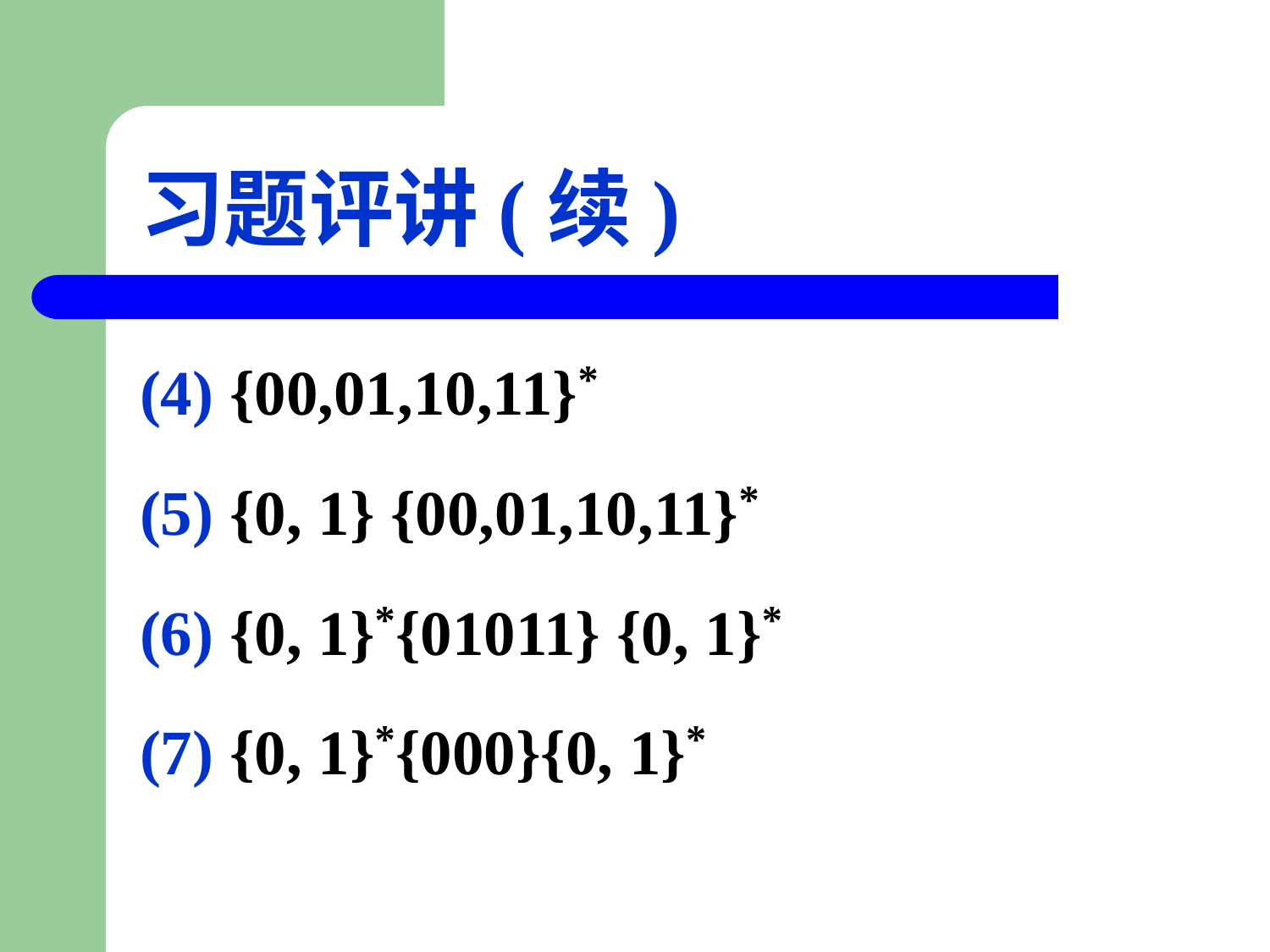

# 习题评讲(续)
(4) {00,01,10,11}*
(5) {0, 1} {00,01,10,11}*
(6) {0, 1}*{01011} {0, 1}*
(7) {0, 1}*{000}{0, 1}*